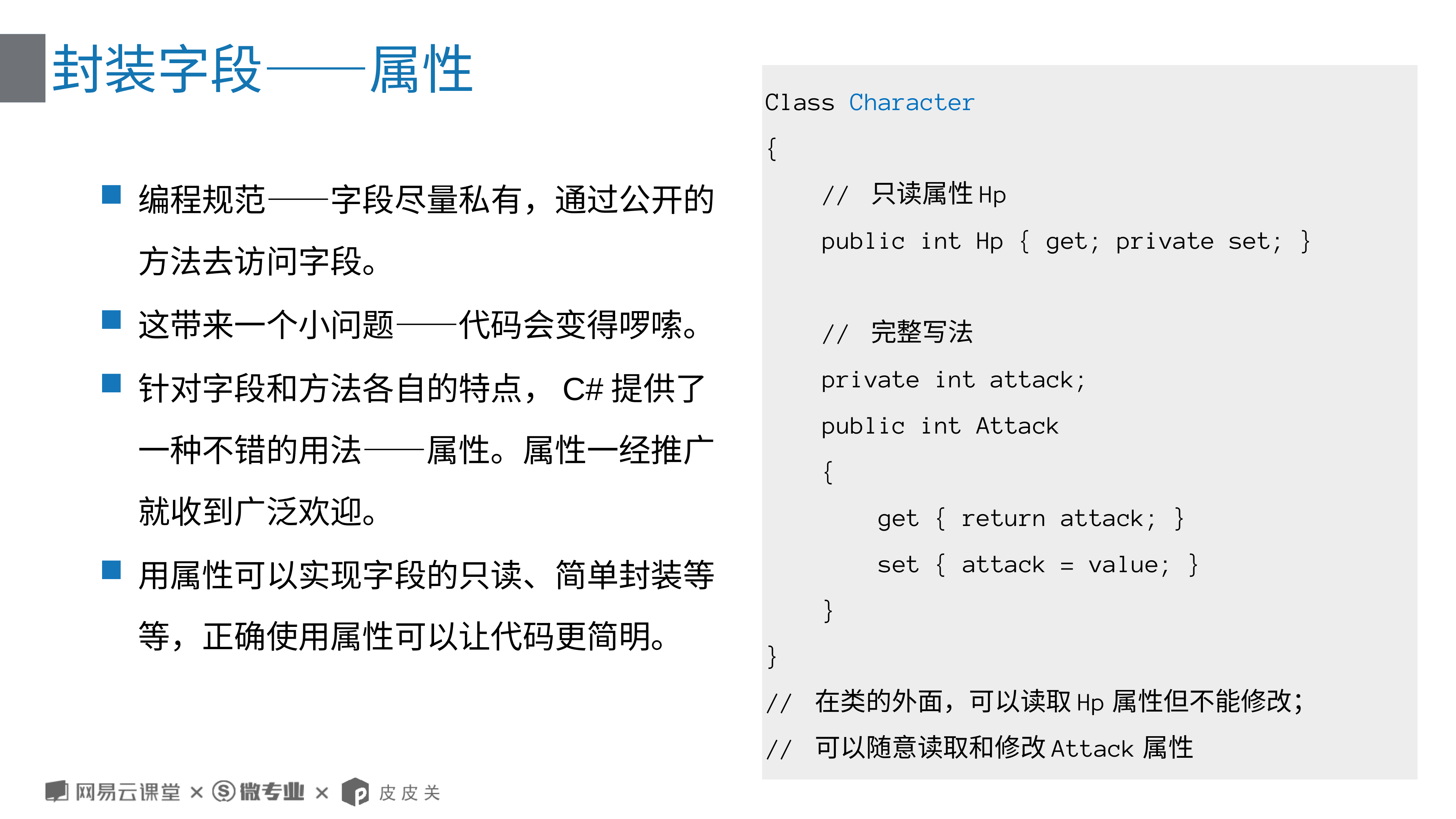

# 封装字段——属性
Class Character
{
    // 只读属性Hp
    public int Hp { get; private set; }

    // 完整写法
    private int attack;
    public int Attack
    {
        get { return attack; }
        set { attack = value; }
    }
}
// 在类的外面，可以读取Hp属性但不能修改；
// 可以随意读取和修改Attack属性
编程规范——字段尽量私有，通过公开的方法去访问字段。
这带来一个小问题——代码会变得啰嗦。
针对字段和方法各自的特点，C#提供了一种不错的用法——属性。属性一经推广就收到广泛欢迎。
用属性可以实现字段的只读、简单封装等等，正确使用属性可以让代码更简明。